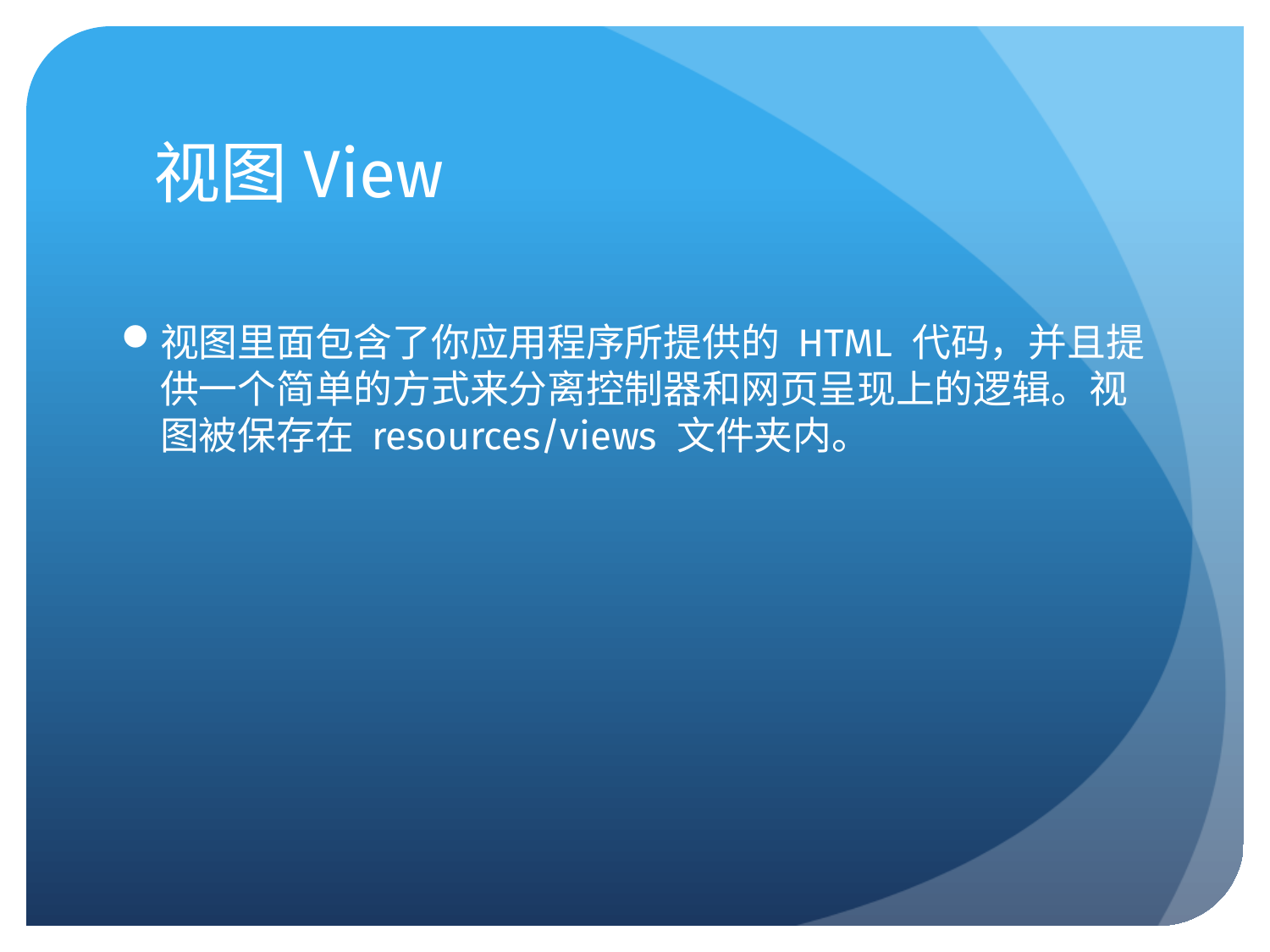

# 视图View
视图里面包含了你应用程序所提供的 HTML 代码，并且提供一个简单的方式来分离控制器和网页呈现上的逻辑。视图被保存在 resources/views 文件夹内。